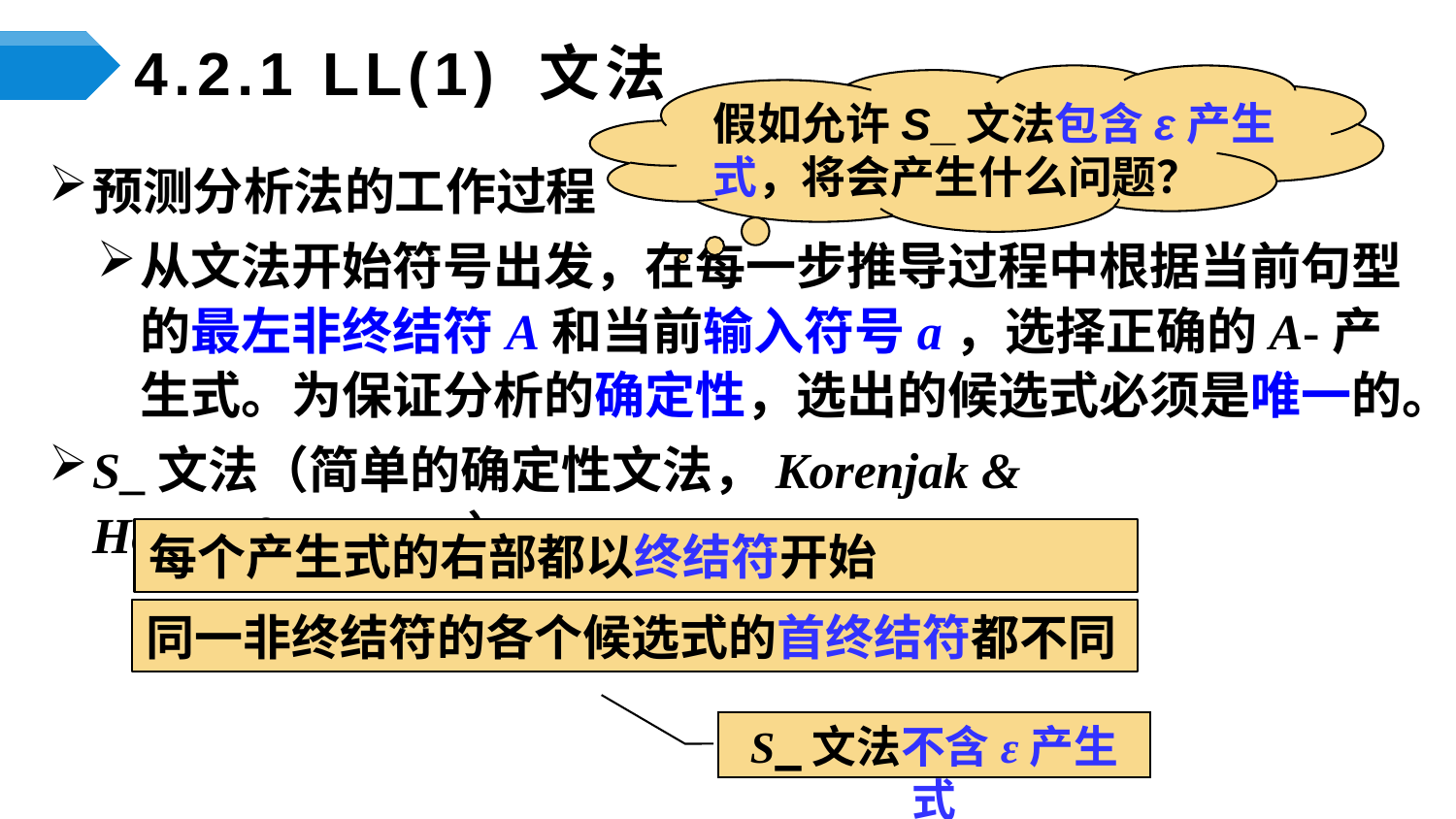

# 4.2.1 LL(1) 文法

假如允许S_文法包含ε产生式，将会产生什么问题？
预测分析法的工作过程
从文法开始符号出发，在每一步推导过程中根据当前句型的最左非终结符A和当前输入符号a，选择正确的A-产生式。为保证分析的确定性，选出的候选式必须是唯一的。
S_文法（简单的确定性文法，Korenjak & Hopcroft，1966）

每个产生式的右部都以终结符开始
同一非终结符的各个候选式的首终结符都不同
S_文法不含ε产生式